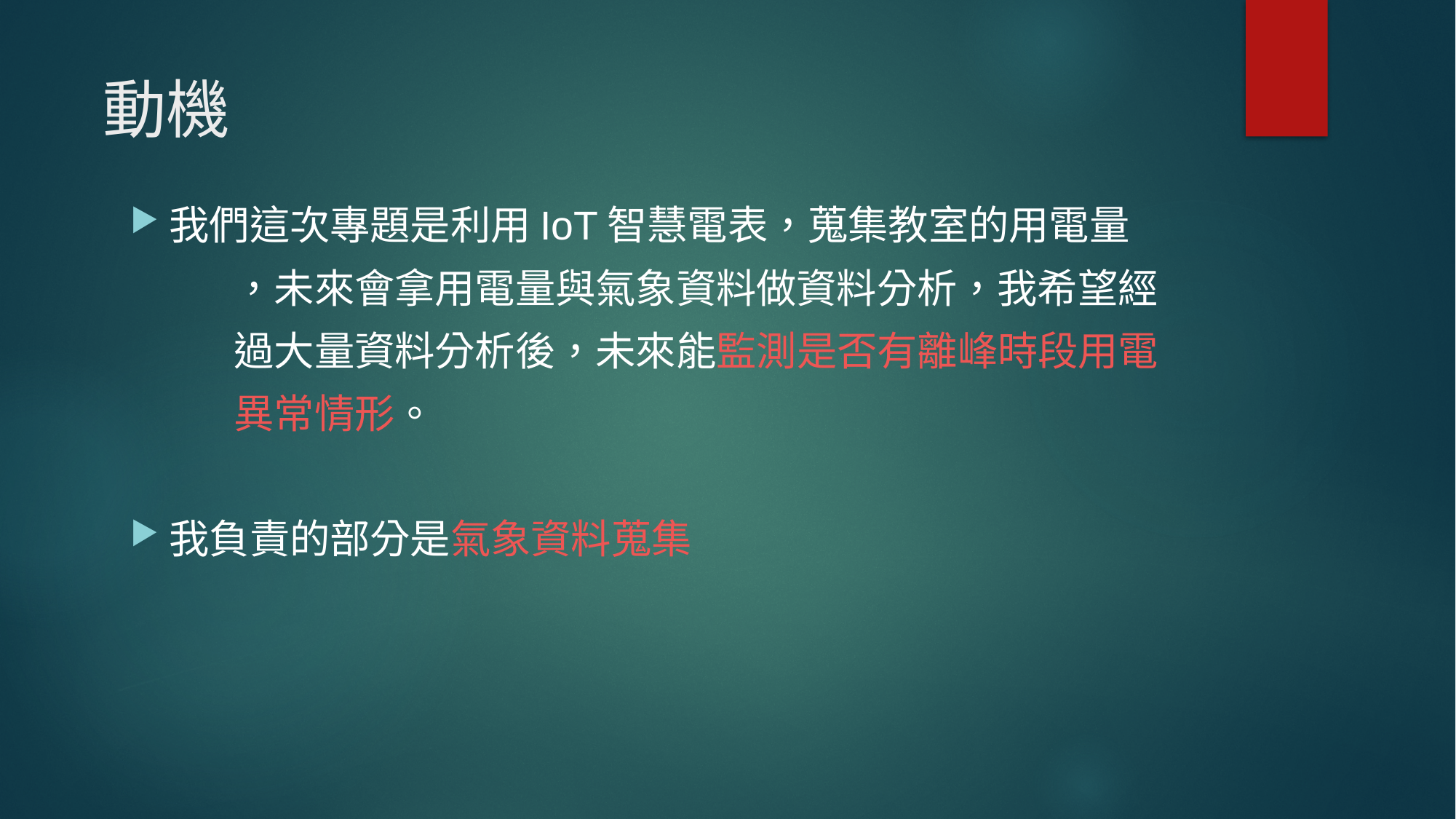

# 動機
我們這次專題是利用IoT智慧電表，蒐集教室的用電量
	，未來會拿用電量與氣象資料做資料分析，我希望經
	過大量資料分析後，未來能監測是否有離峰時段用電
	異常情形。

我負責的部分是氣象資料蒐集